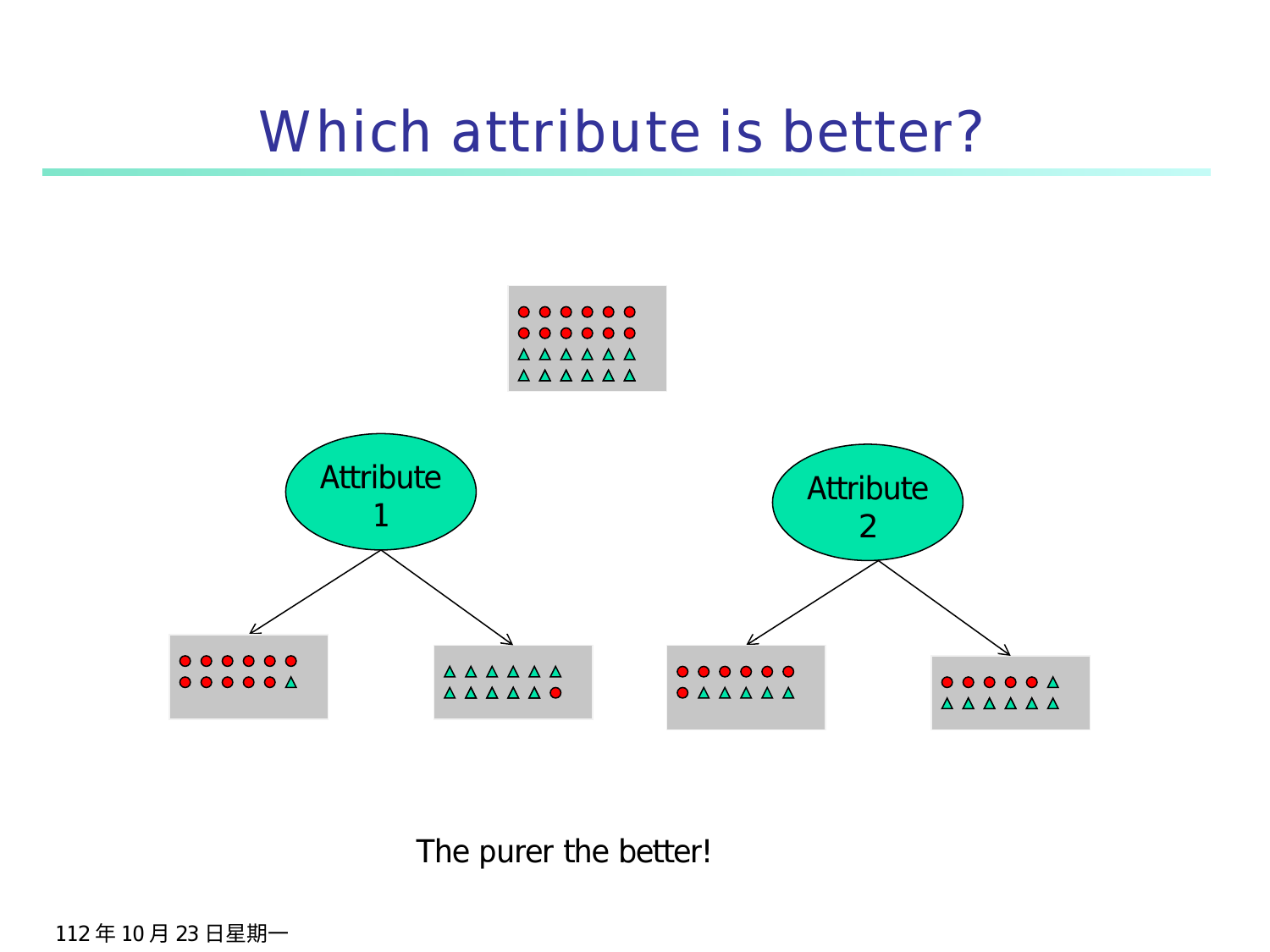

Which attribute is better?

Attribute
1
Attribute
2

The purer the better!
112年10月23日星期一